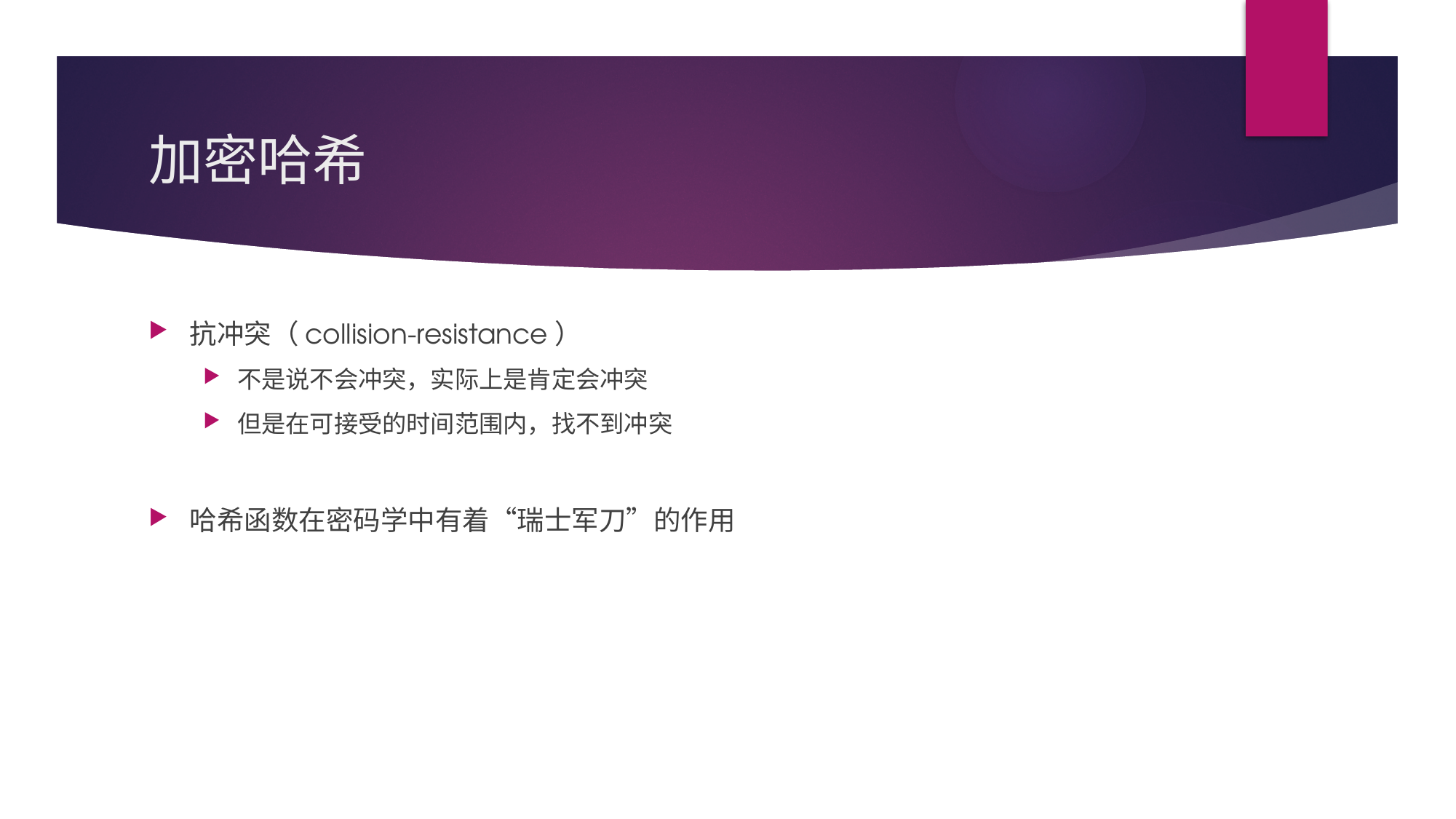

# 加密哈希
抗冲突（collision-resistance）
不是说不会冲突，实际上是肯定会冲突
但是在可接受的时间范围内，找不到冲突

哈希函数在密码学中有着“瑞士军刀”的作用